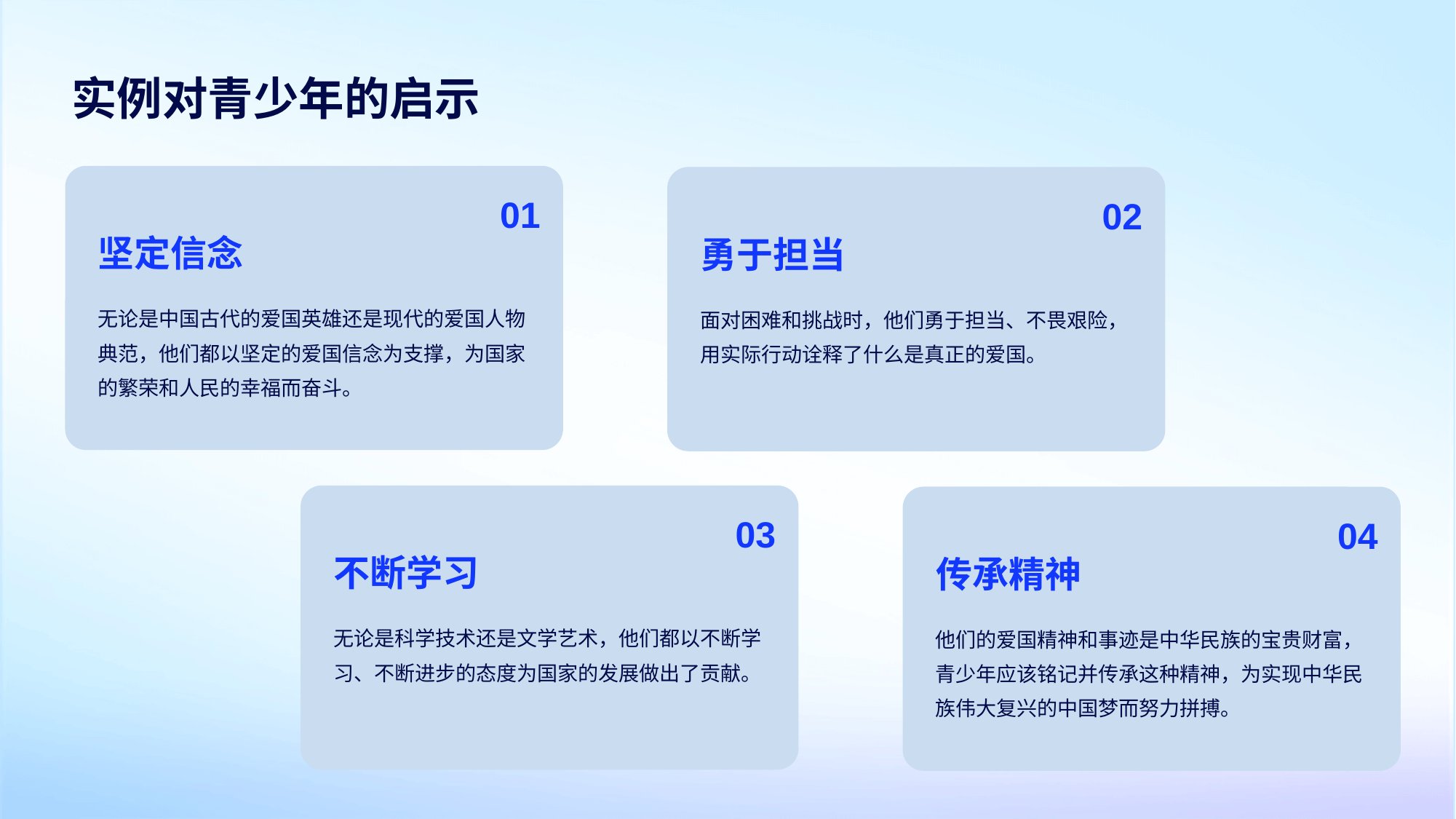

实例对青少年的启示

01
02
坚定信念
勇于担当
无论是中国古代的爱国英雄还是现代的爱国人物典范，他们都以坚定的爱国信念为支撑，为国家的繁荣和人民的幸福而奋斗。
面对困难和挑战时，他们勇于担当、不畏艰险，用实际行动诠释了什么是真正的爱国。

03
04
不断学习
传承精神
无论是科学技术还是文学艺术，他们都以不断学习、不断进步的态度为国家的发展做出了贡献。
他们的爱国精神和事迹是中华民族的宝贵财富，青少年应该铭记并传承这种精神，为实现中华民族伟大复兴的中国梦而努力拼搏。